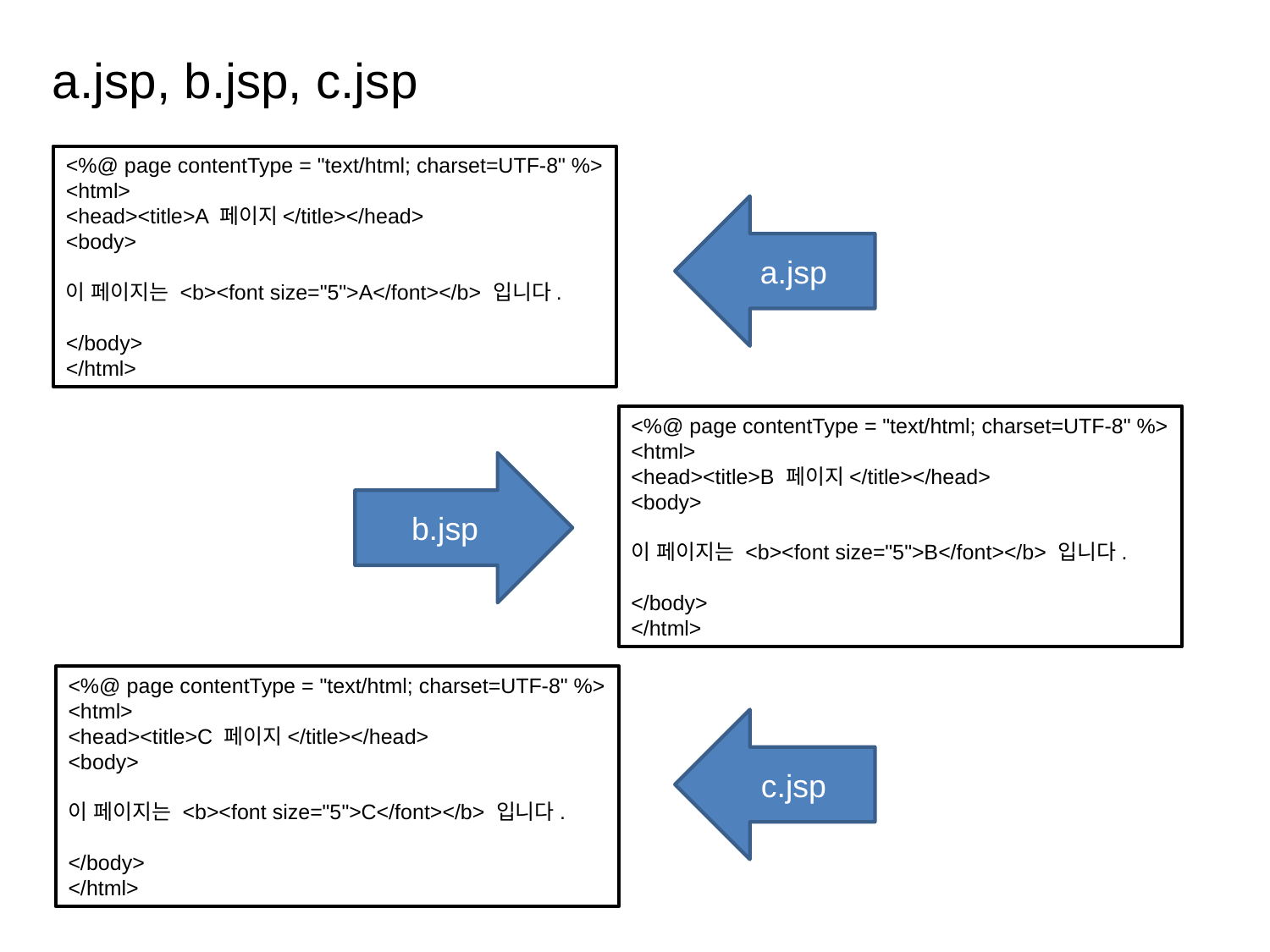

# a.jsp, b.jsp, c.jsp
<%@ page contentType = "text/html; charset=UTF-8" %>
<html>
<head><title>A 페이지</title></head>
<body>

이 페이지는 <b><font size="5">A</font></b> 입니다.

</body>
</html>
a.jsp
<%@ page contentType = "text/html; charset=UTF-8" %>
<html>
<head><title>B 페이지</title></head>
<body>

이 페이지는 <b><font size="5">B</font></b> 입니다.

</body>
</html>
b.jsp
<%@ page contentType = "text/html; charset=UTF-8" %>
<html>
<head><title>C 페이지</title></head>
<body>

이 페이지는 <b><font size="5">C</font></b> 입니다.

</body>
</html>
c.jsp